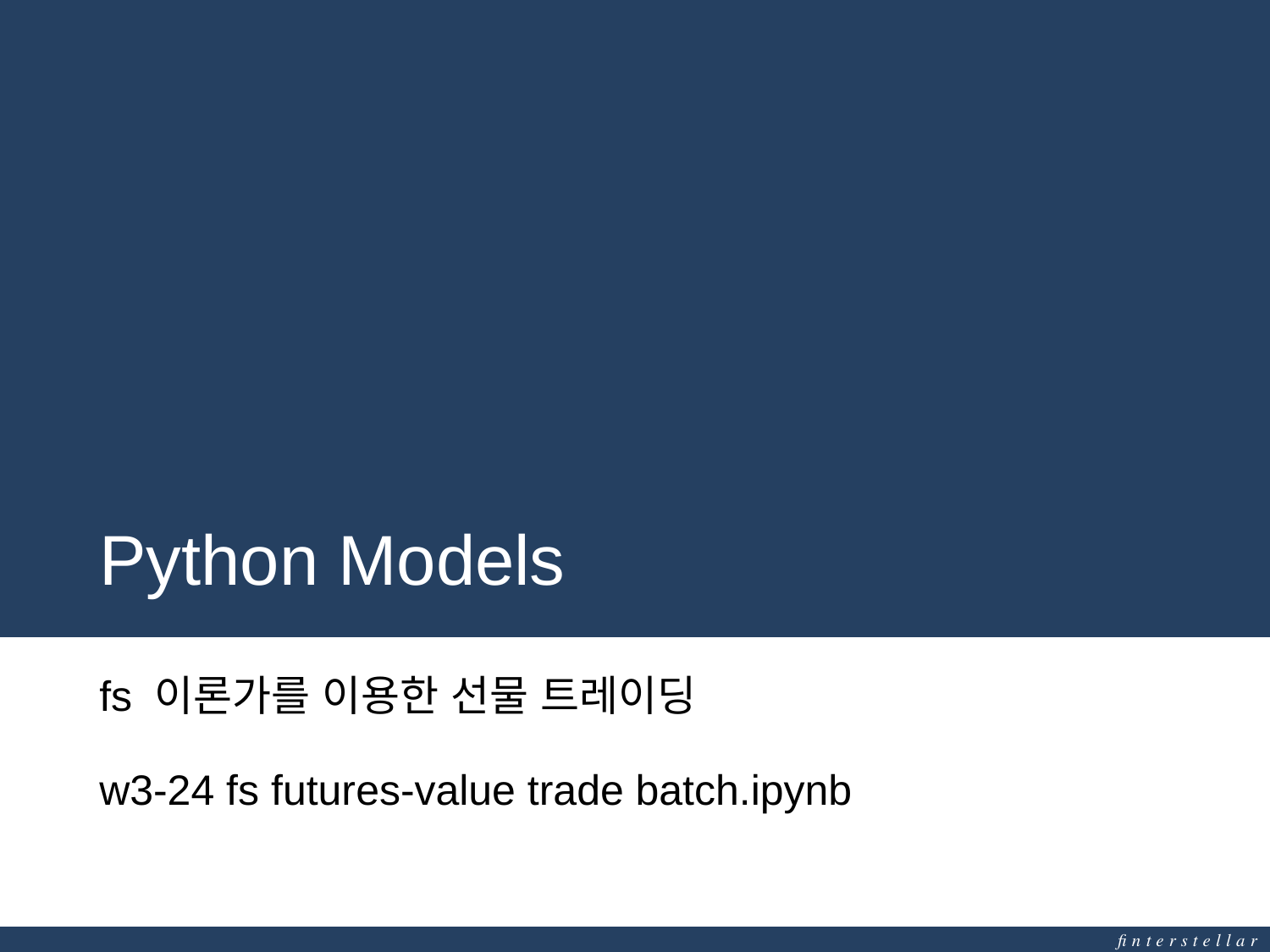

# Python Models
fs 이론가를 이용한 선물 트레이딩
w3-24 fs futures-value trade batch.ipynb